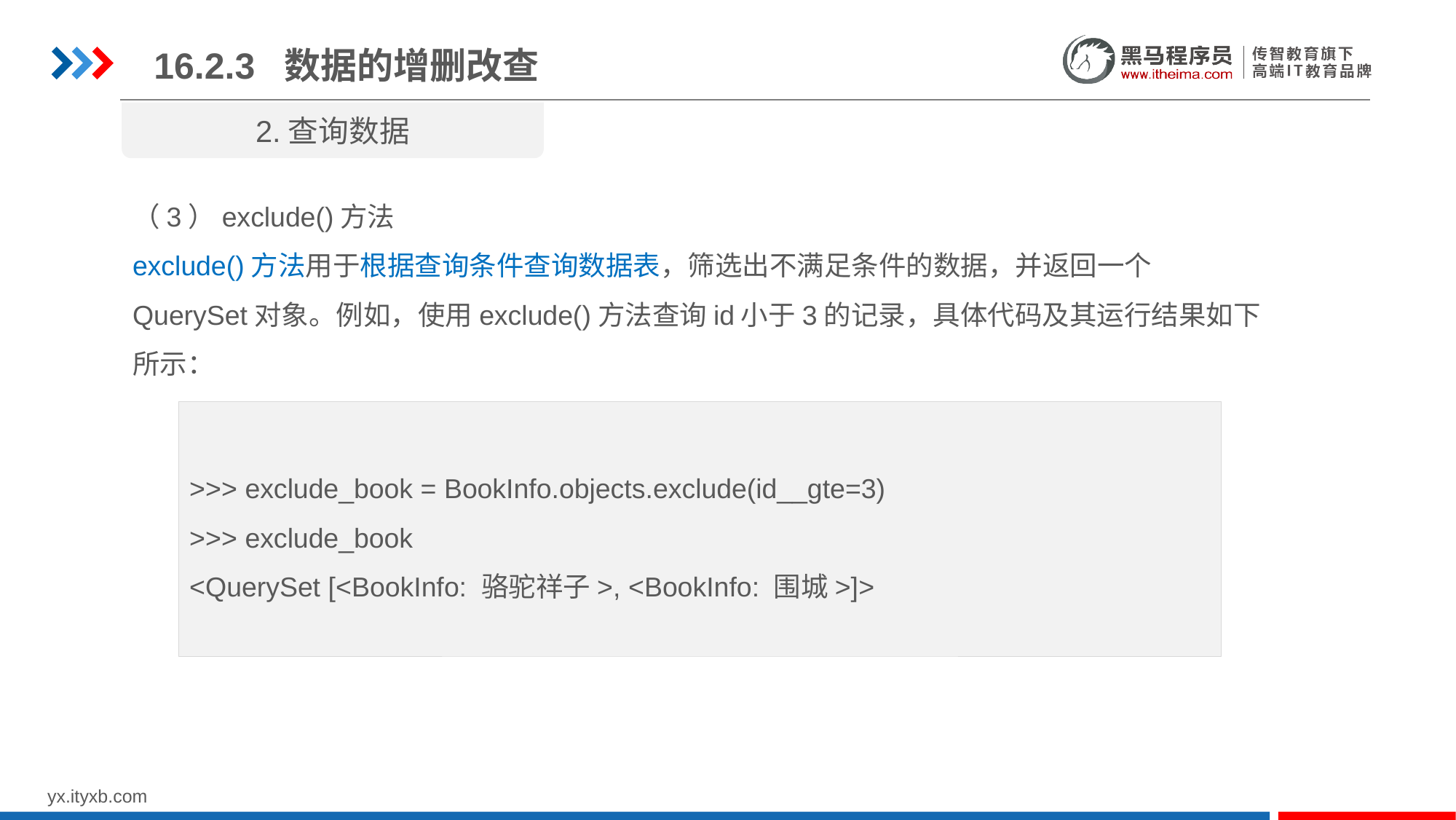

16.2.3  数据的增删改查

2.查询数据
（3）exclude()方法
exclude()方法用于根据查询条件查询数据表，筛选出不满足条件的数据，并返回一个QuerySet对象。例如，使用exclude()方法查询id小于3的记录，具体代码及其运行结果如下所示：
>>> exclude_book = BookInfo.objects.exclude(id__gte=3)
>>> exclude_book
<QuerySet [<BookInfo: 骆驼祥子>, <BookInfo: 围城>]>